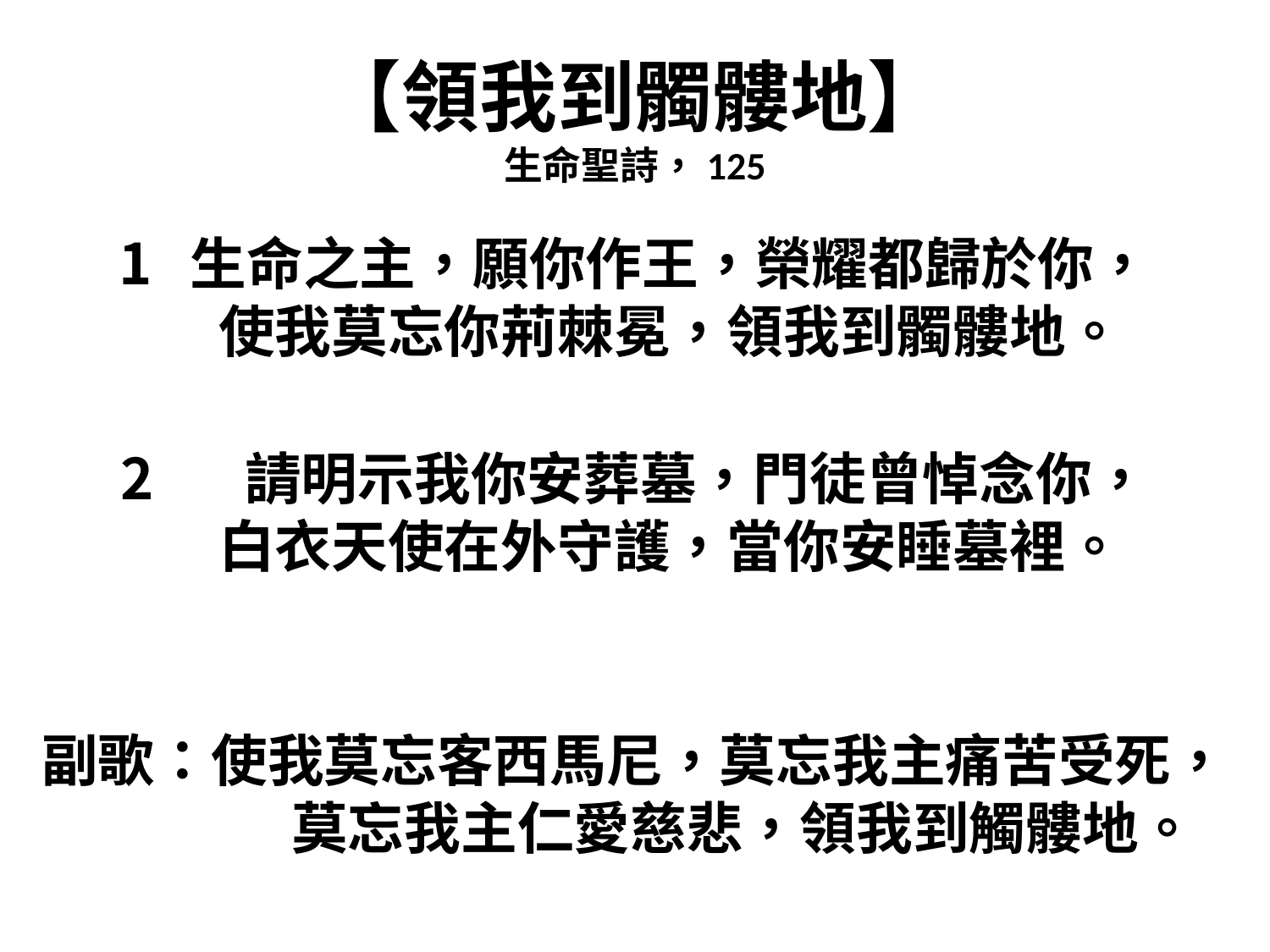

# 【領我到髑髏地】 生命聖詩，125
生命之主，願你作王，榮耀都歸於你，
使我莫忘你荊棘冕，領我到髑髏地。
   請明示我你安葬墓，門徒曾悼念你，
白衣天使在外守護，當你安睡墓裡。
副歌：使我莫忘客西馬尼，莫忘我主痛苦受死，
　　　莫忘我主仁愛慈悲，領我到觸髏地。